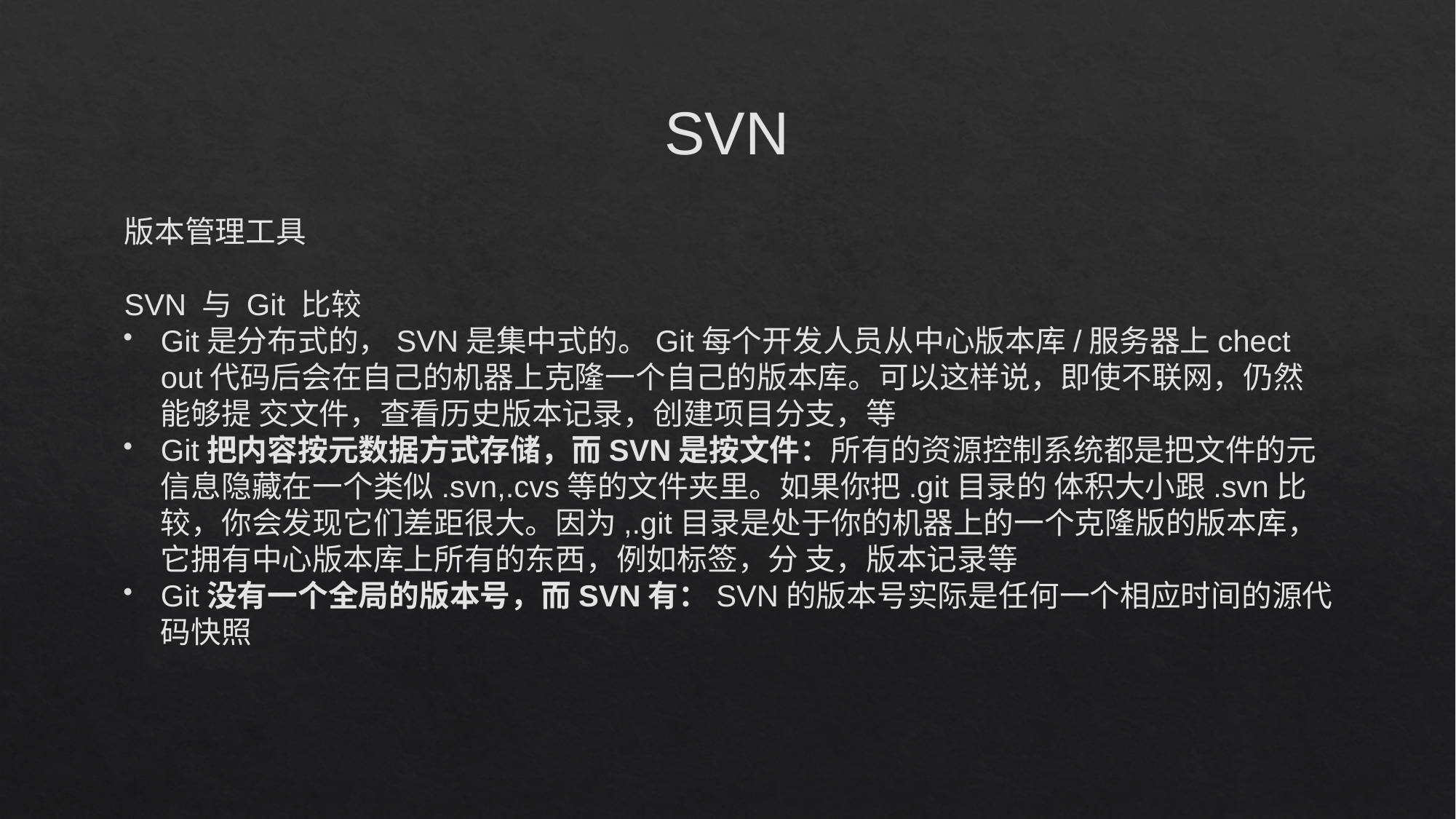

SVN
版本管理工具

SVN 与 Git 比较
Git是分布式的，SVN是集中式的。Git每个开发人员从中心版本库/服务器上chect out代码后会在自己的机器上克隆一个自己的版本库。可以这样说，即使不联网，仍然能够提 交文件，查看历史版本记录，创建项目分支，等
Git把内容按元数据方式存储，而SVN是按文件：所有的资源控制系统都是把文件的元信息隐藏在一个类似.svn,.cvs等的文件夹里。如果你把.git目录的 体积大小跟.svn比较，你会发现它们差距很大。因为,.git目录是处于你的机器上的一个克隆版的版本库，它拥有中心版本库上所有的东西，例如标签，分 支，版本记录等
Git没有一个全局的版本号，而SVN有：SVN的版本号实际是任何一个相应时间的源代 码快照